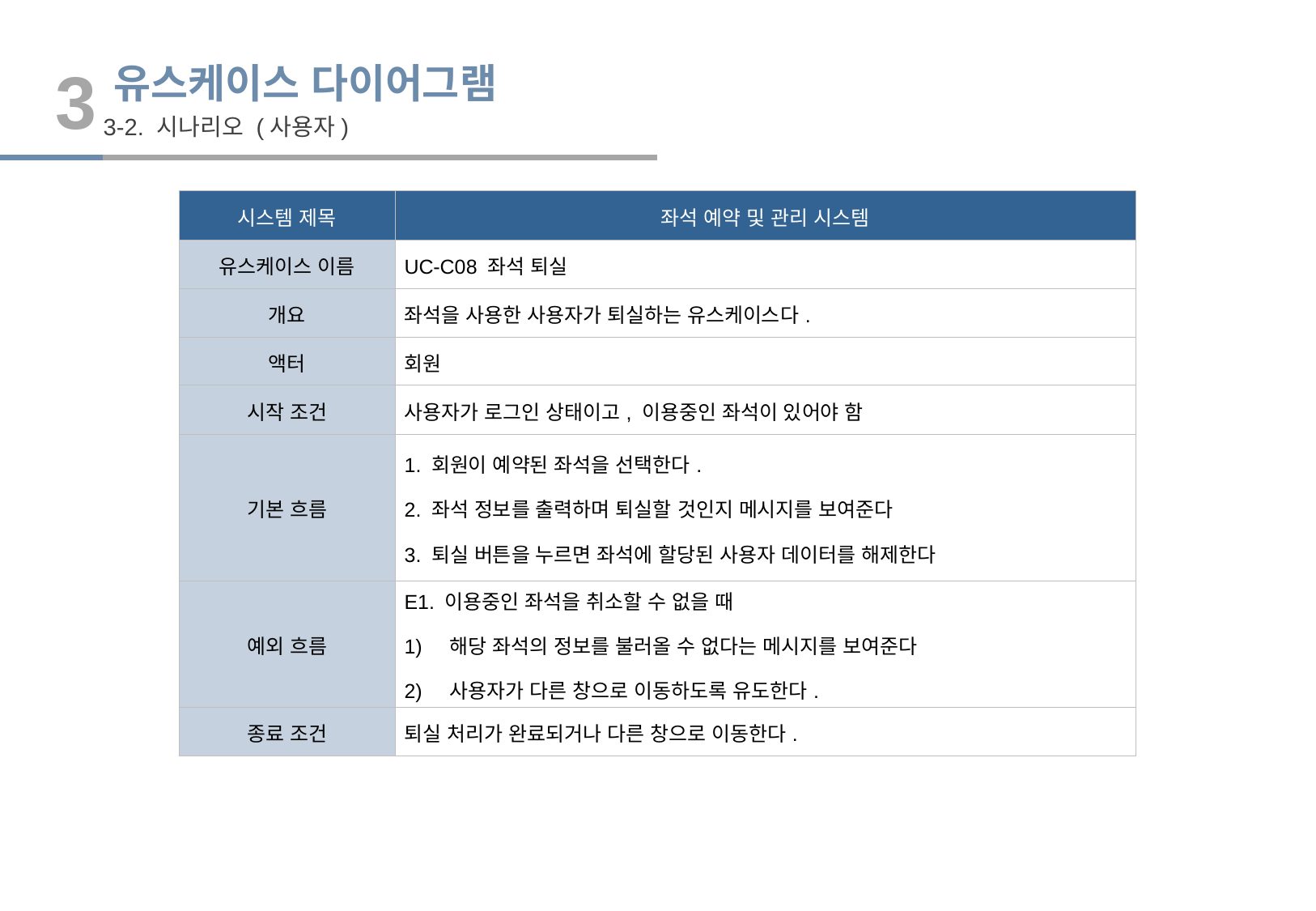

3
유스케이스 다이어그램
3-2. 시나리오 (사용자)
| 시스템 제목 | 좌석 예약 및 관리 시스템 |
| --- | --- |
| 유스케이스 이름 | UC-C08 좌석 퇴실 |
| 개요 | 좌석을 사용한 사용자가 퇴실하는 유스케이스다. |
| 액터 | 회원 |
| 시작 조건 | 사용자가 로그인 상태이고, 이용중인 좌석이 있어야 함 |
| 기본 흐름 | 1. 회원이 예약된 좌석을 선택한다. 2. 좌석 정보를 출력하며 퇴실할 것인지 메시지를 보여준다 3. 퇴실 버튼을 누르면 좌석에 할당된 사용자 데이터를 해제한다 |
| 예외 흐름 | E1. 이용중인 좌석을 취소할 수 없을 때 해당 좌석의 정보를 불러올 수 없다는 메시지를 보여준다 사용자가 다른 창으로 이동하도록 유도한다. |
| 종료 조건 | 퇴실 처리가 완료되거나 다른 창으로 이동한다. |